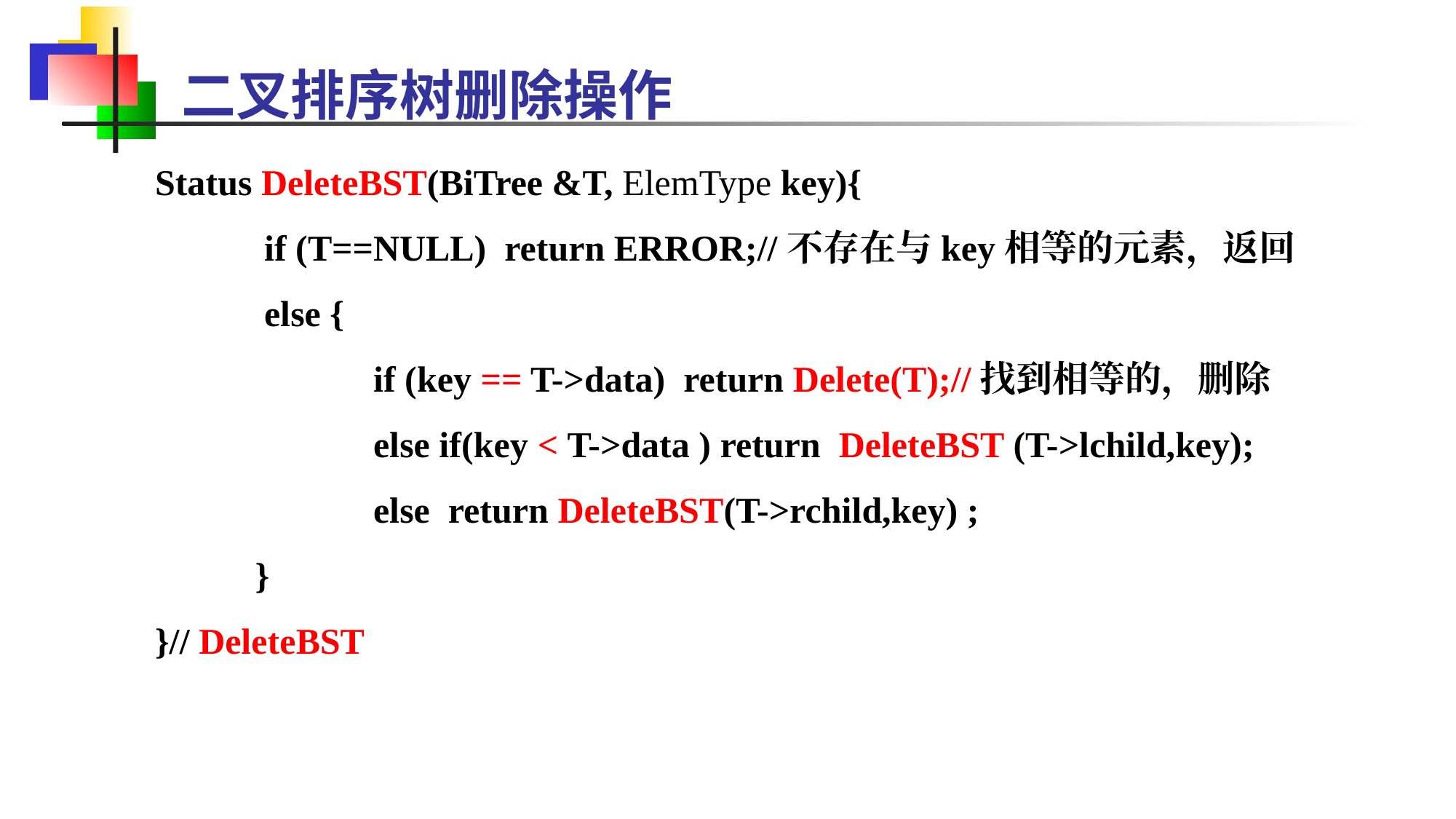

二叉排序树删除操作
Status DeleteBST(BiTree &T, ElemType key){
	if (T==NULL)  return ERROR;//不存在与key相等的元素，返回
	else {
     		if (key == T->data)  return Delete(T);//找到相等的，删除
	            else if(key < T->data ) return  DeleteBST (T->lchild,key);
	            else  return DeleteBST(T->rchild,key) ;
           }
}// DeleteBST